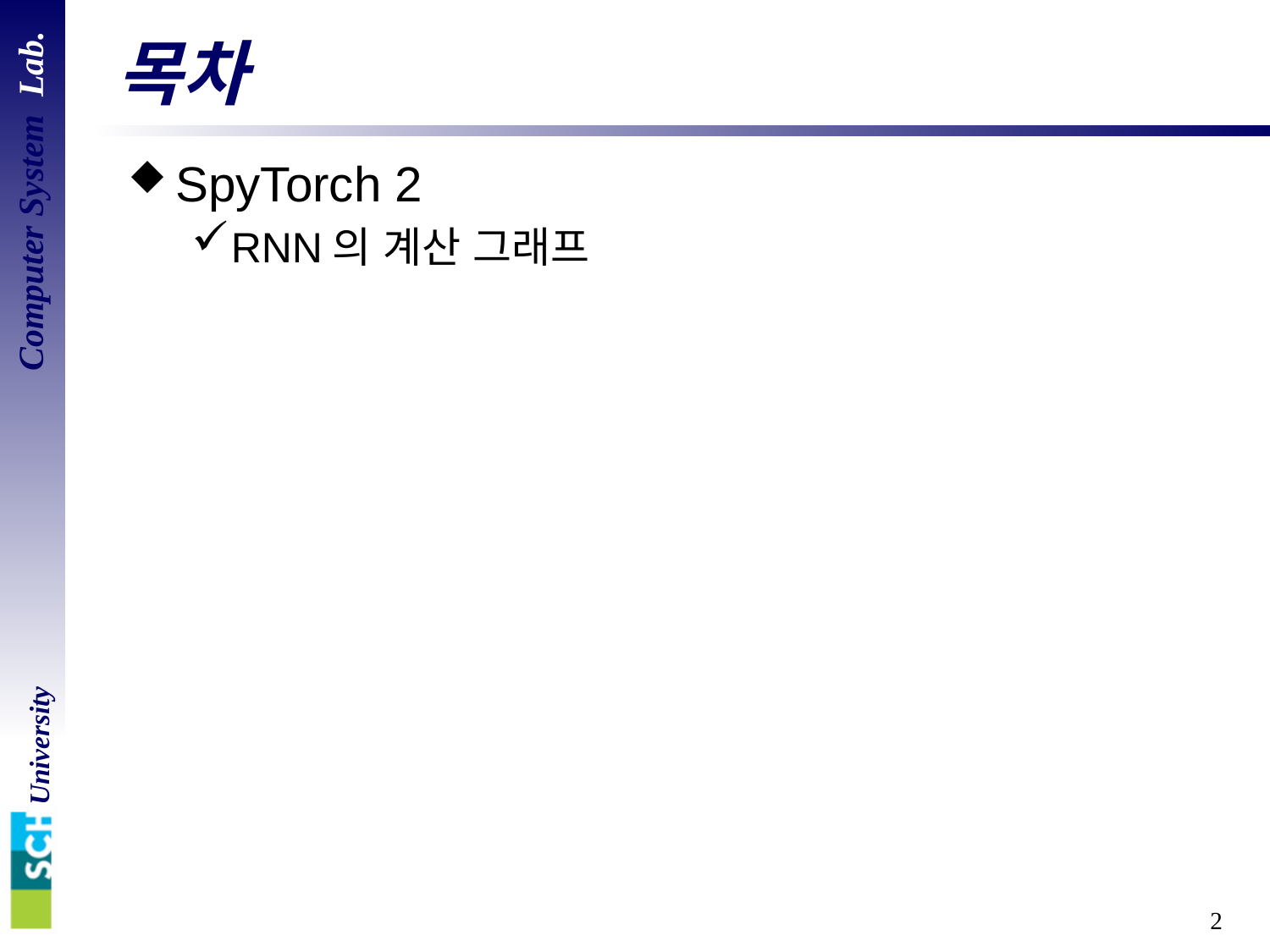

# 목차
SpyTorch 2
RNN의 계산 그래프